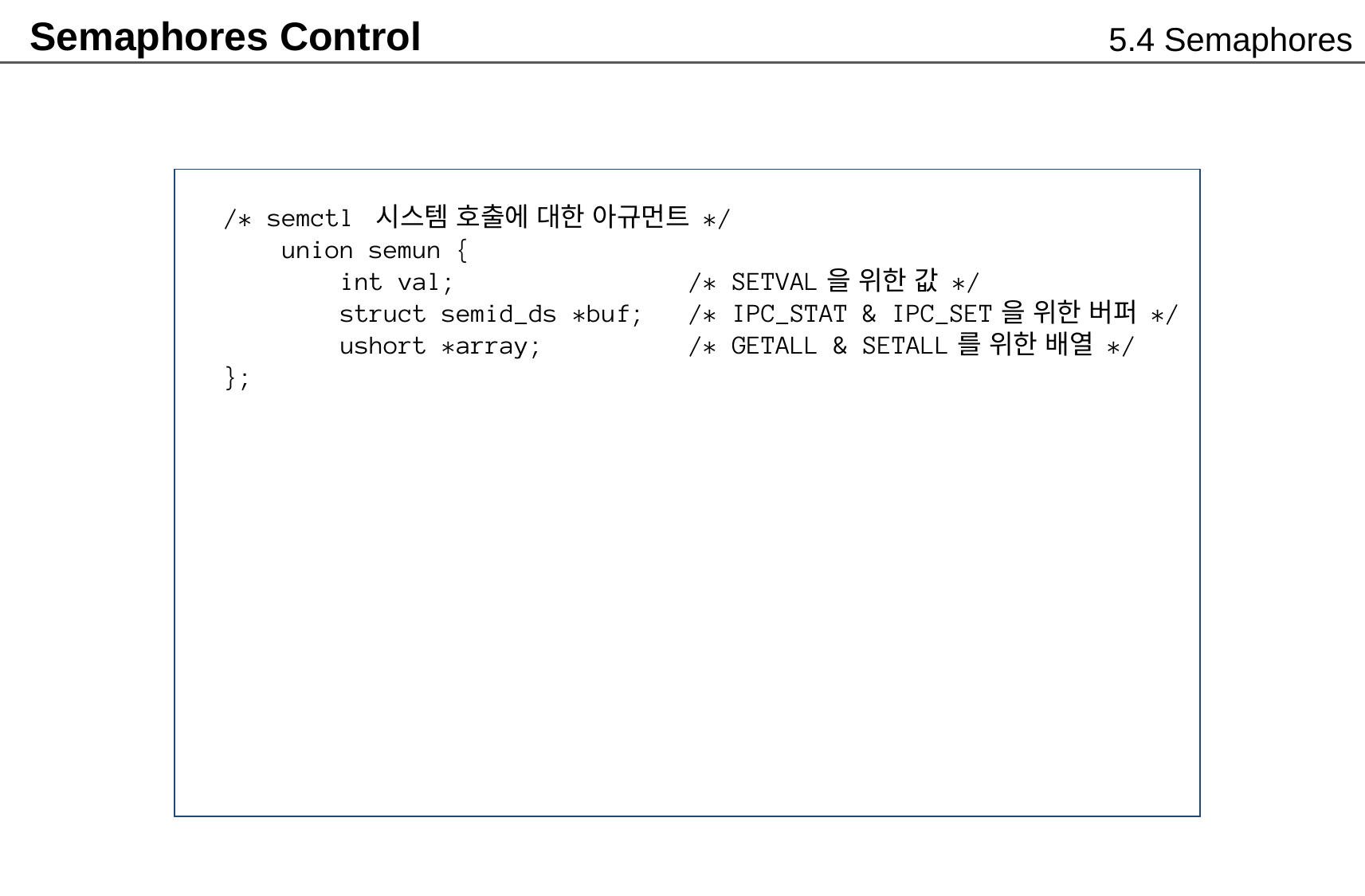

# Semaphores Control
5.4 Semaphores

/* semctl 시스템 호출에 대한 아규먼트 */
    union semun {
        int val;                /* SETVAL을 위한 값 */
        struct semid_ds *buf;   /* IPC_STAT & IPC_SET을 위한 버퍼 */
        ushort *array;          /* GETALL & SETALL를 위한 배열 */
};